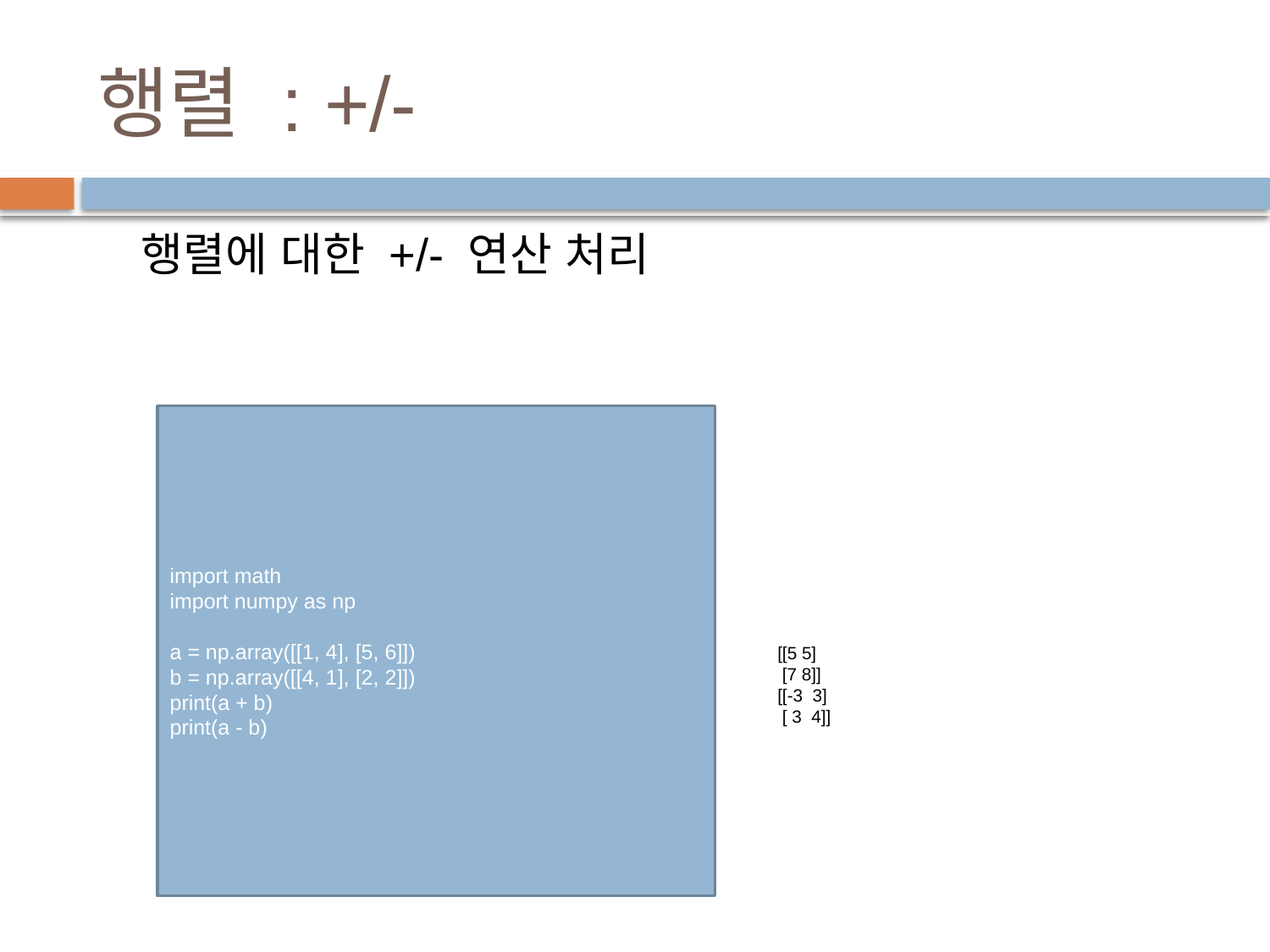

# 행렬 : +/-
행렬에 대한 +/- 연산 처리
import math
import numpy as np

a = np.array([[1, 4], [5, 6]])
b = np.array([[4, 1], [2, 2]])
print(a + b)
print(a - b)
[[5 5]
 [7 8]]
[[-3  3]
 [ 3  4]]